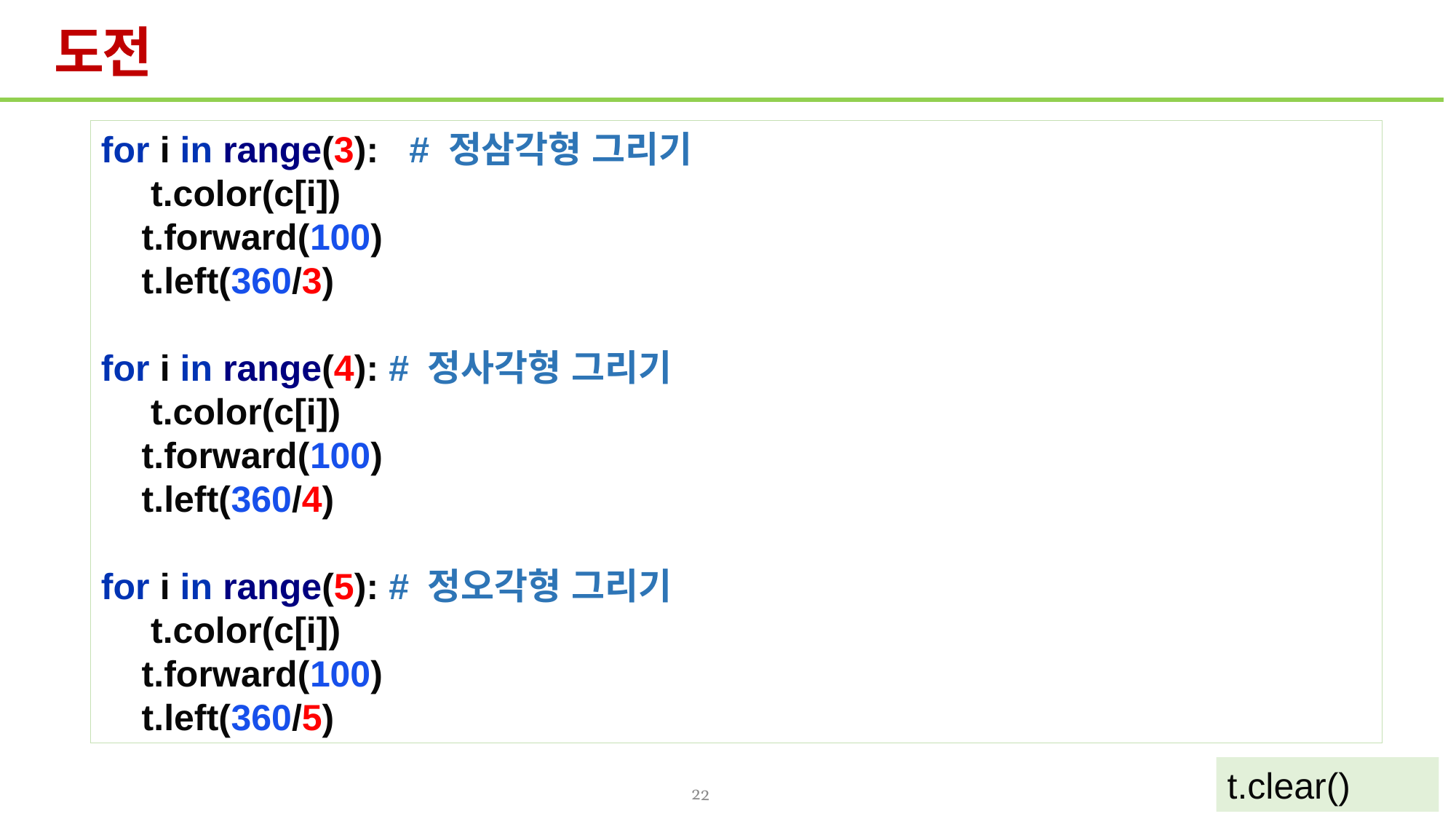

# 도전
for i in range(3):   # 정삼각형 그리기
    t.color(c[i])
    t.forward(100)
    t.left(360/3)
for i in range(4): # 정사각형 그리기
    t.color(c[i])
    t.forward(100)
    t.left(360/4)
for i in range(5): # 정오각형 그리기
    t.color(c[i])
    t.forward(100)
    t.left(360/5)
t.clear()
22